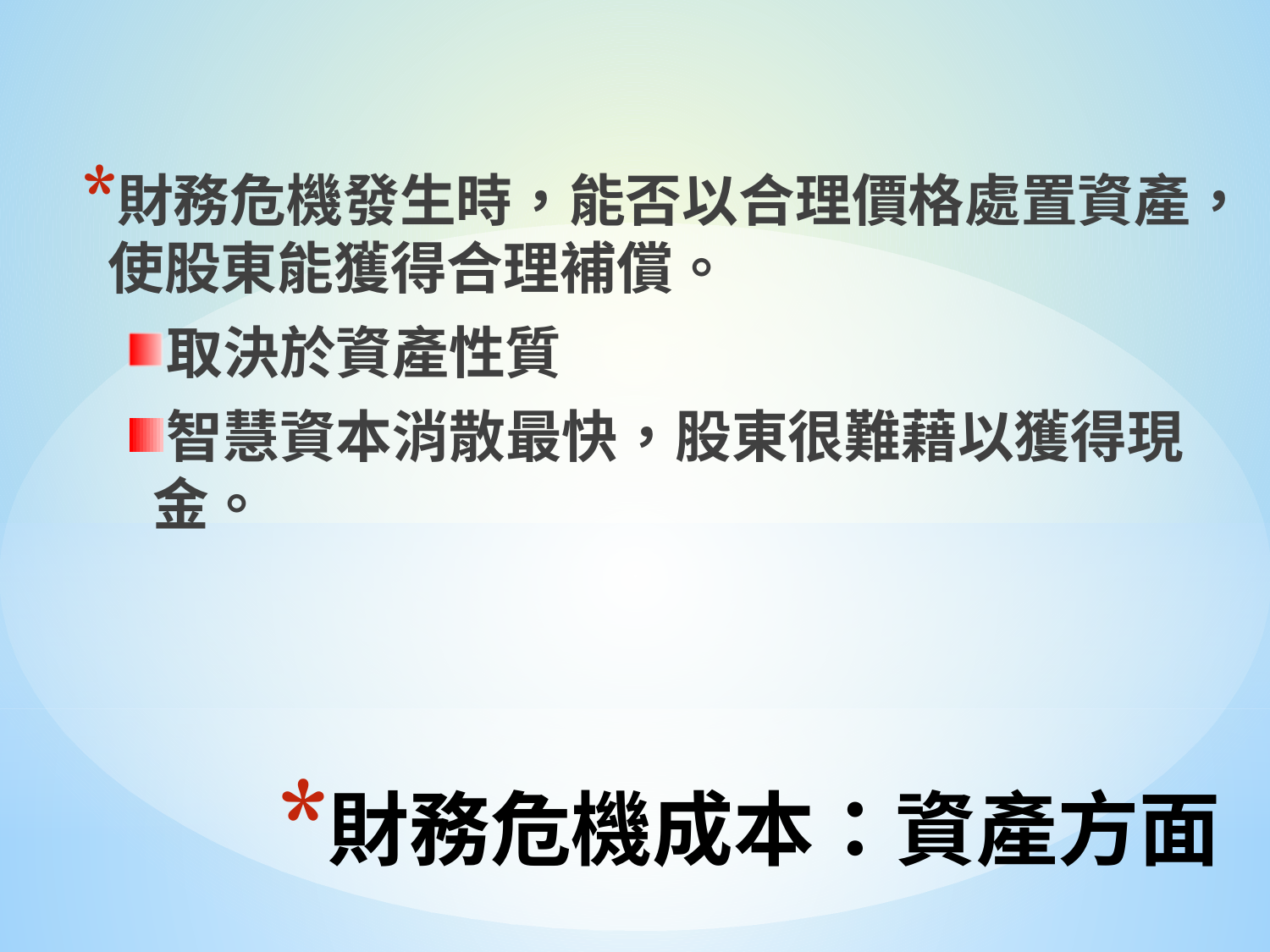

財務危機發生時，能否以合理價格處置資產，使股東能獲得合理補償。
取決於資產性質
智慧資本消散最快，股東很難藉以獲得現金。

# 財務危機成本：資產方面